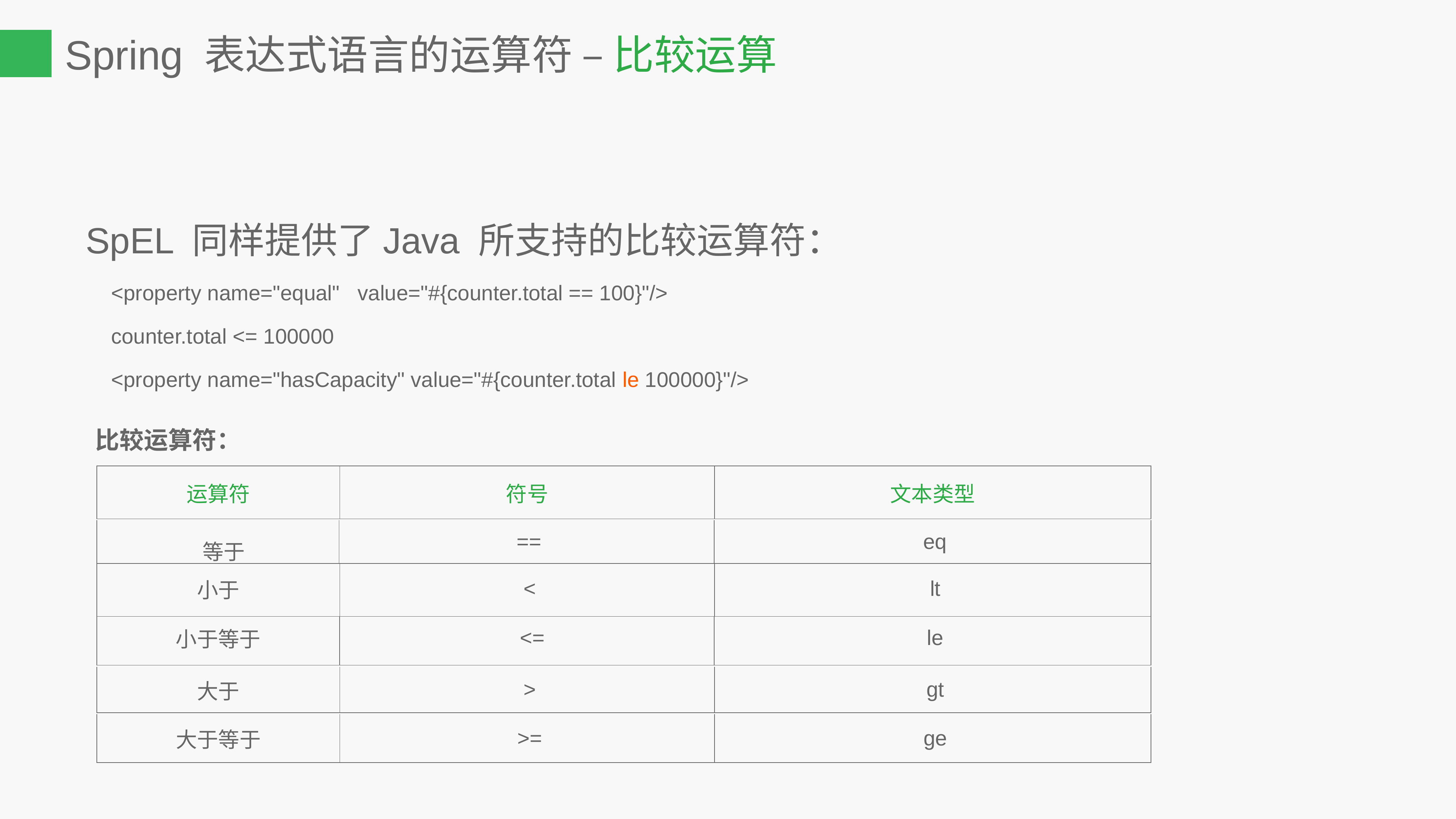

Spring 表达式语言的运算符 – 比较运算

SpEL 同样提供了Java 所支持的比较运算符：
<property name="equal"   value="#{counter.total == 100}"/>
counter.total <= 100000
<property name="hasCapacity" value="#{counter.total le 100000}"/>
比较运算符：
| 运算符 | 符号 | 文本类型 |
| --- | --- | --- |
| 等于 | == | eq |
| --- | --- | --- |
| 小于 | < | lt |
| --- | --- | --- |
| 小于等于 | <= | le |
| --- | --- | --- |
| 大于 | > | gt |
| --- | --- | --- |
| 大于等于 | >= | ge |
| --- | --- | --- |